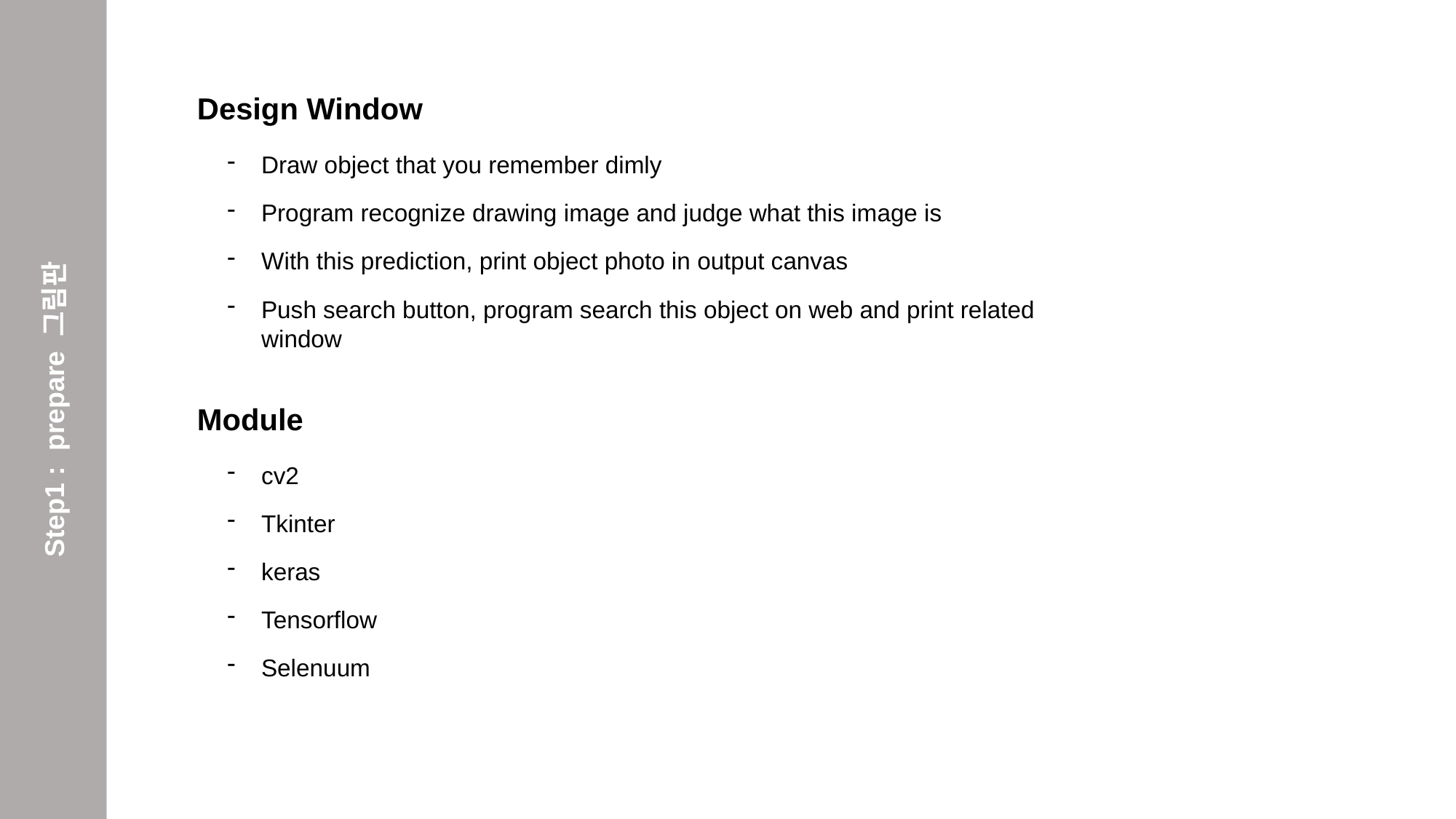

Step1 :  prepare 그림판
Step1 :  prepare 그림판
Design Window
Draw object that you remember dimly

Program recognize drawing image and judge what this image is

With this prediction, print object photo in output canvas

Push search button, program search this object on web and print related window
Module
cv2

Tkinter

keras

Tensorflow

Selenuum